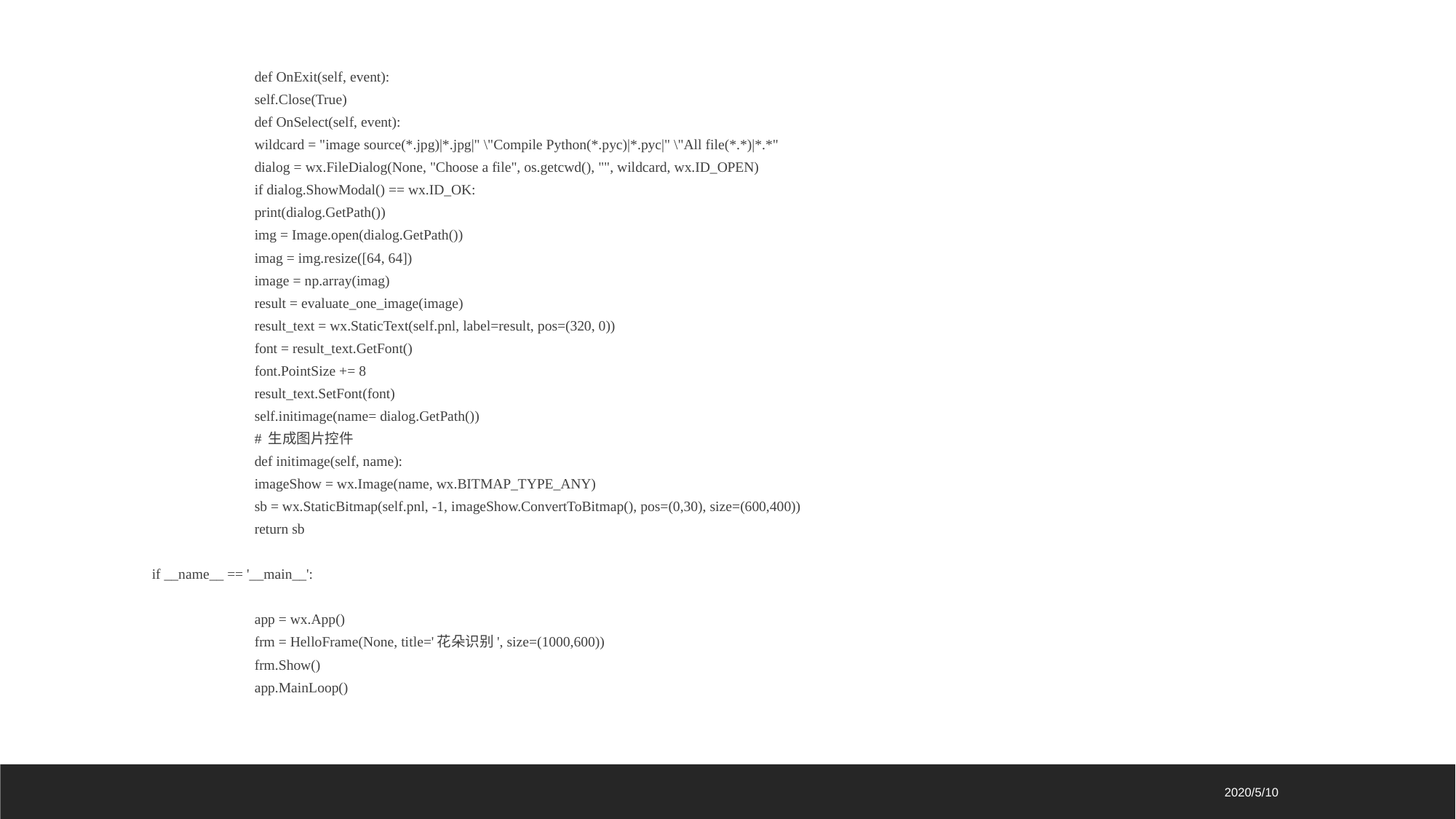

def OnExit(self, event):
        		self.Close(True)
    	def OnSelect(self, event):
        		wildcard = "image source(*.jpg)|*.jpg|" \"Compile Python(*.pyc)|*.pyc|" \"All file(*.*)|*.*"
        		dialog = wx.FileDialog(None, "Choose a file", os.getcwd(), "", wildcard, wx.ID_OPEN)
        		if dialog.ShowModal() == wx.ID_OK:
            			print(dialog.GetPath())
            			img = Image.open(dialog.GetPath())
            			imag = img.resize([64, 64])
            			image = np.array(imag)
            			result = evaluate_one_image(image)
            			result_text = wx.StaticText(self.pnl, label=result, pos=(320, 0))
            			font = result_text.GetFont()
            			font.PointSize += 8
            			result_text.SetFont(font)
            			self.initimage(name= dialog.GetPath())
 	# 生成图片控件
    	def initimage(self, name):
        		imageShow = wx.Image(name, wx.BITMAP_TYPE_ANY)
        		sb = wx.StaticBitmap(self.pnl, -1, imageShow.ConvertToBitmap(), pos=(0,30), size=(600,400))
        		return sb

if __name__ == '__main__':

    	app = wx.App()
    	frm = HelloFrame(None, title='花朵识别', size=(1000,600))
    	frm.Show()
    	app.MainLoop()
2020/5/10